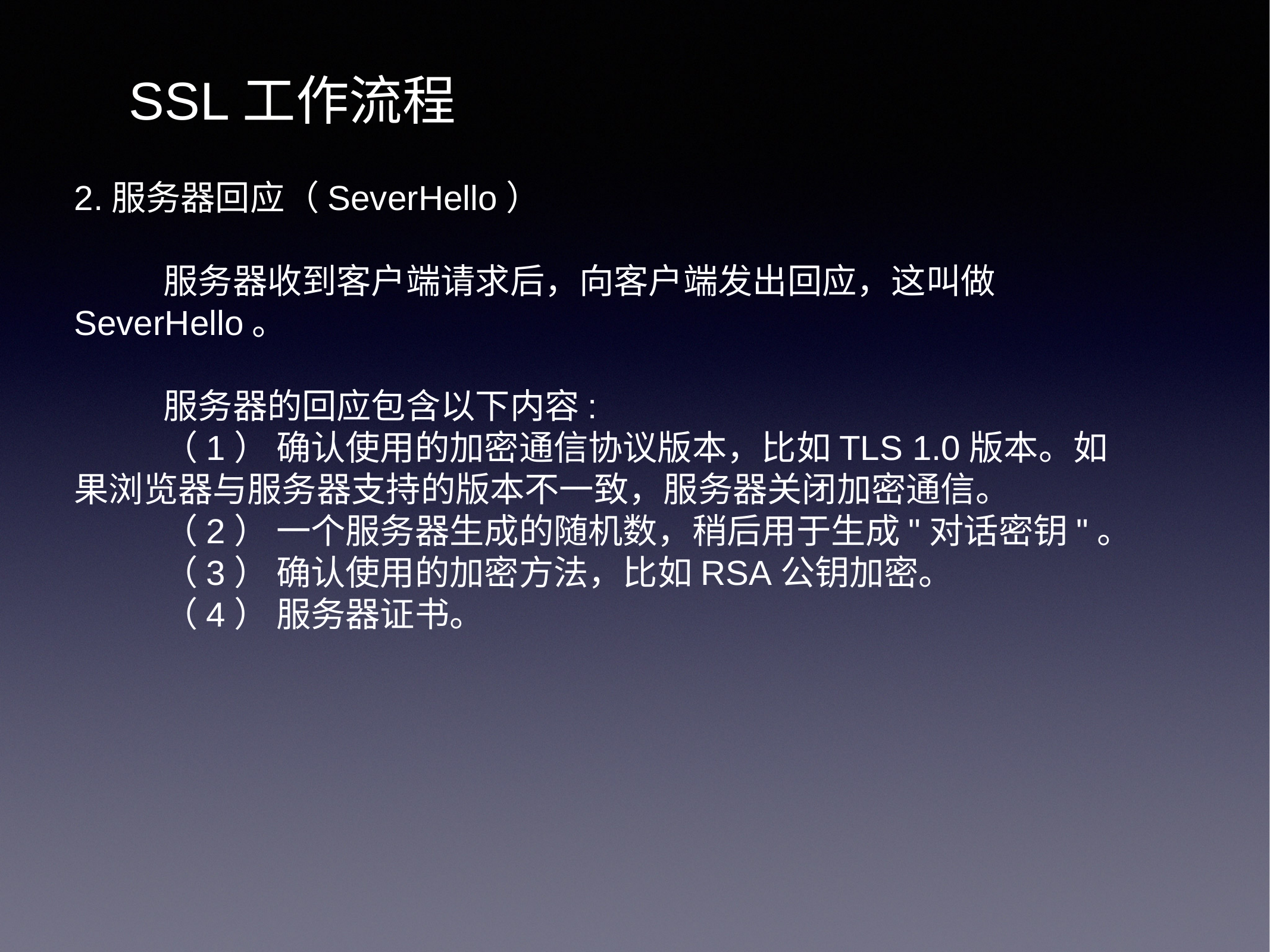

# SSL工作流程
2.服务器回应（SeverHello）

	服务器收到客户端请求后，向客户端发出回应，这叫做SeverHello。

	服务器的回应包含以下内容:
	（1） 确认使用的加密通信协议版本，比如TLS 1.0版本。如果浏览器与服务器支持的版本不一致，服务器关闭加密通信。
	（2） 一个服务器生成的随机数，稍后用于生成"对话密钥"。
	（3） 确认使用的加密方法，比如RSA公钥加密。
	（4） 服务器证书。